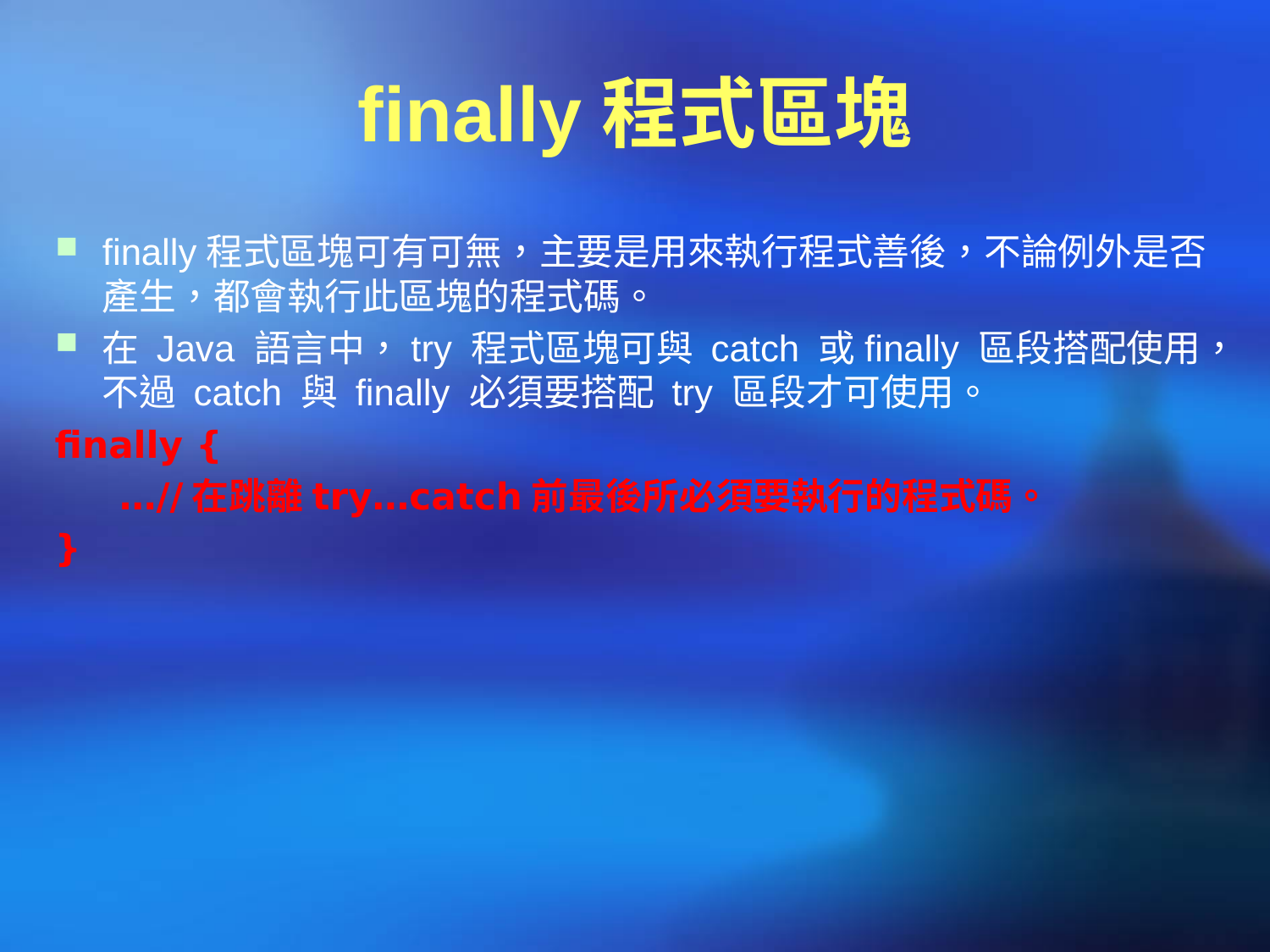

# finally程式區塊
finally程式區塊可有可無，主要是用來執行程式善後，不論例外是否產生，都會執行此區塊的程式碼。
在 Java 語言中，try 程式區塊可與 catch 或finally 區段搭配使用，不過 catch 與 finally 必須要搭配 try 區段才可使用。
finally {
     …//在跳離try…catch前最後所必須要執行的程式碼。
}